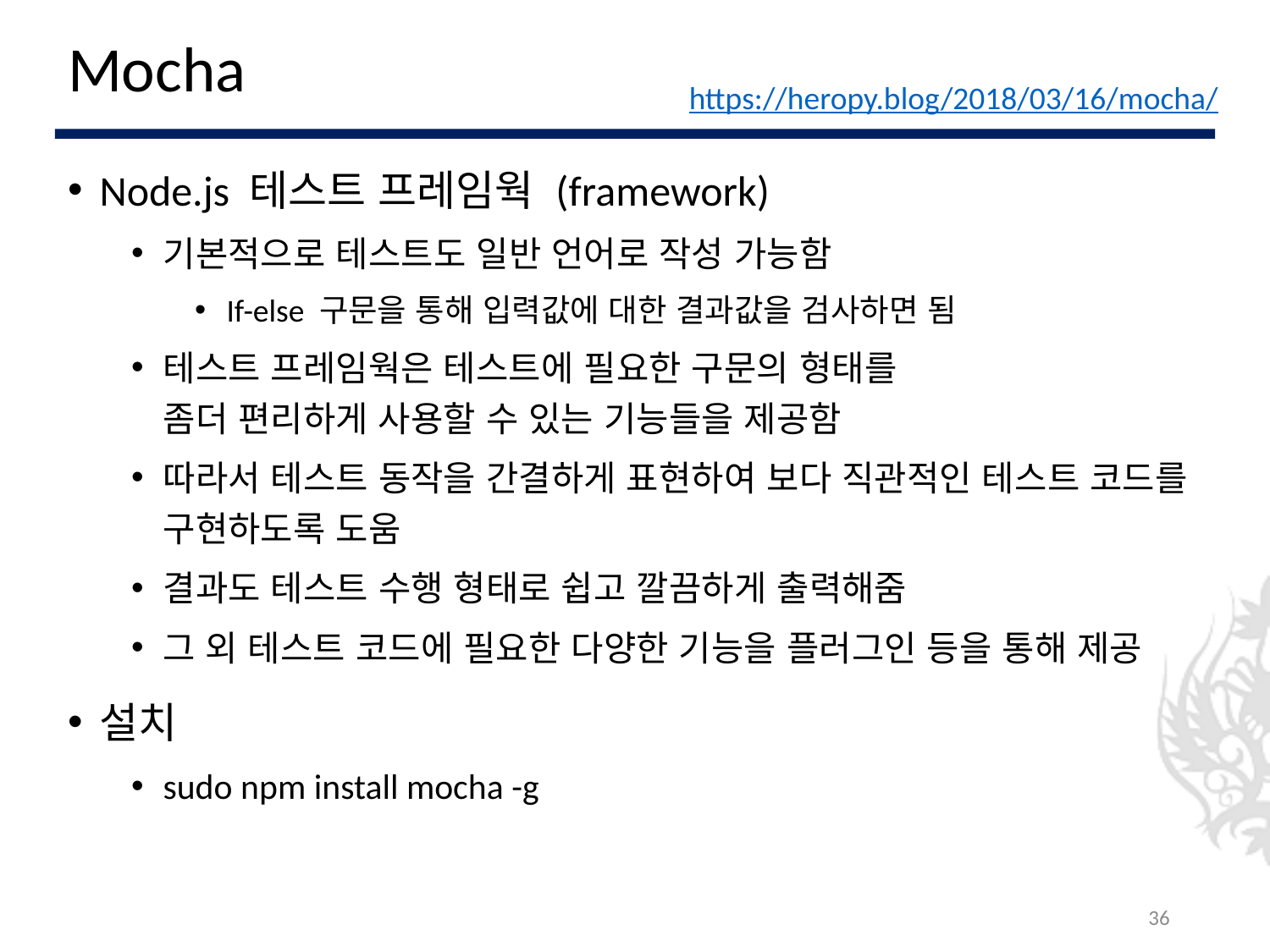

# Mocha
https://heropy.blog/2018/03/16/mocha/
Node.js 테스트 프레임웍 (framework)
기본적으로 테스트도 일반 언어로 작성 가능함
If-else 구문을 통해 입력값에 대한 결과값을 검사하면 됨
테스트 프레임웍은 테스트에 필요한 구문의 형태를
좀더 편리하게 사용할 수 있는 기능들을 제공함
따라서 테스트 동작을 간결하게 표현하여 보다 직관적인 테스트 코드를 구현하도록 도움
결과도 테스트 수행 형태로 쉽고 깔끔하게 출력해줌
그 외 테스트 코드에 필요한 다양한 기능을 플러그인 등을 통해 제공
설치
sudo npm install mocha -g
36